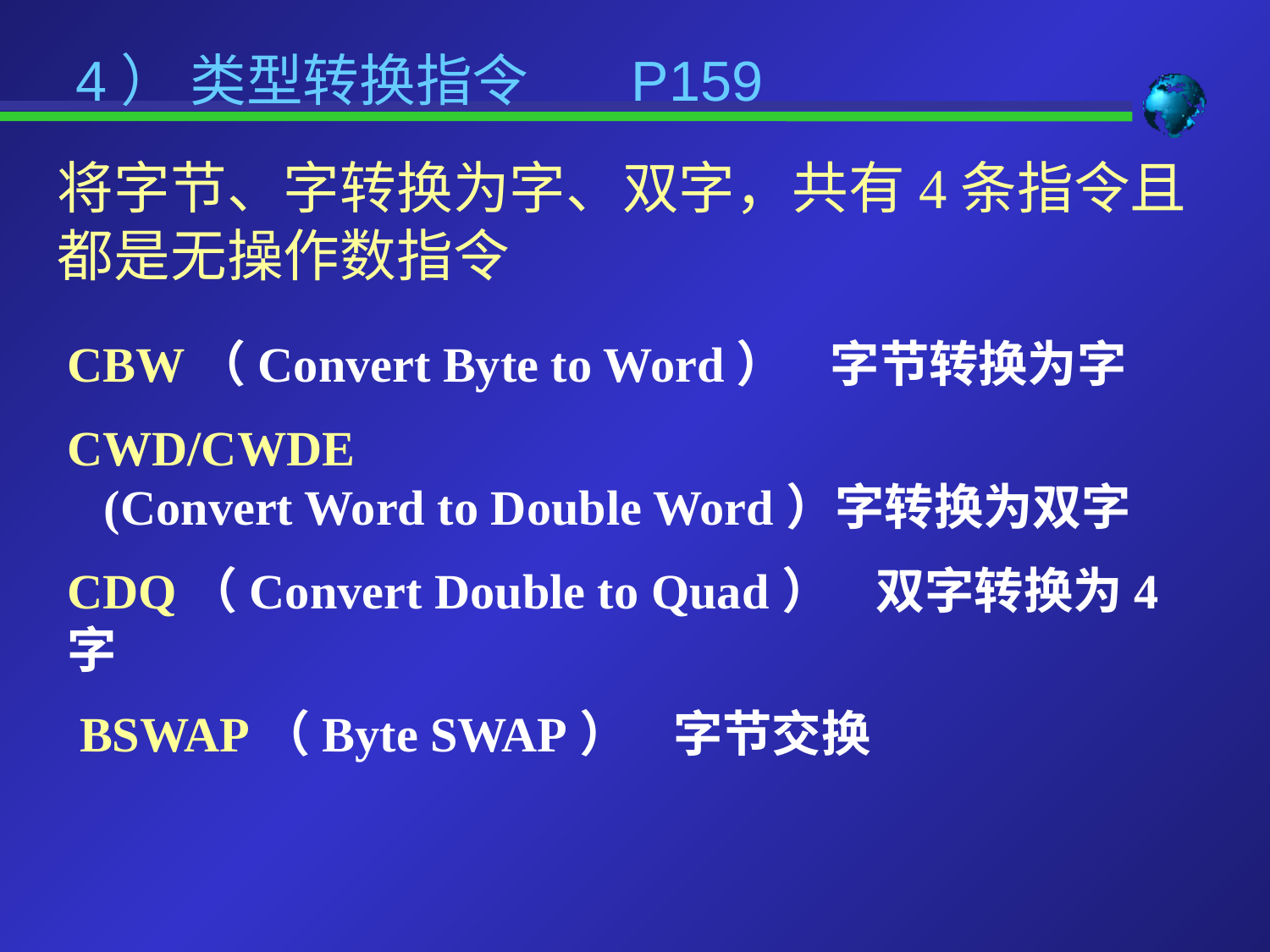

# 4） 类型转换指令       P159
将字节、字转换为字、双字，共有4条指令且都是无操作数指令
CBW（Convert Byte to Word）    字节转换为字
CWD/CWDE
   (Convert Word to Double Word）字转换为双字
CDQ（Convert Double to Quad）    双字转换为4字
 BSWAP（Byte SWAP）    字节交换
35